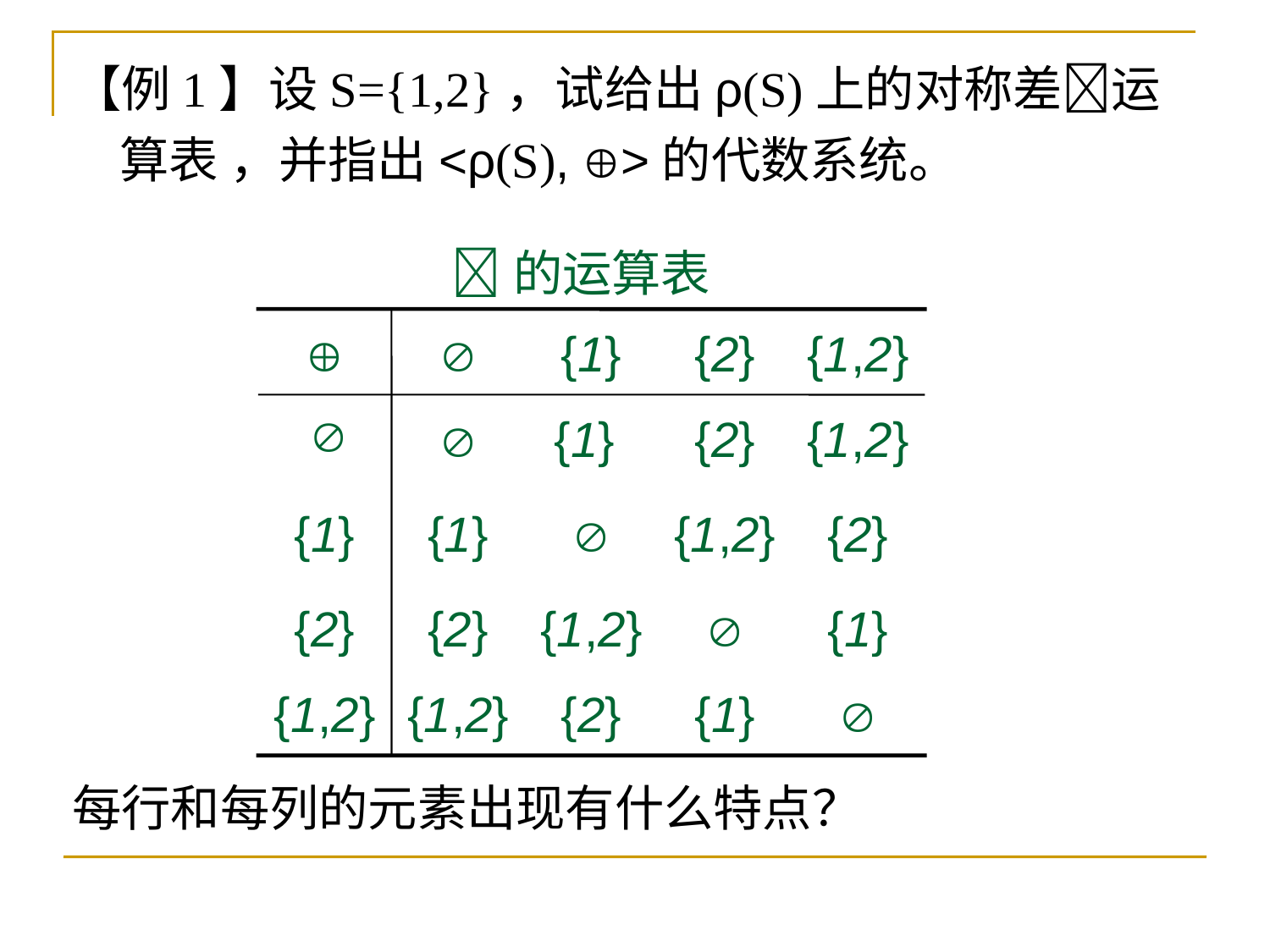

【例1】设S={1,2}，试给出ρ(S)上的对称差⊕运算表 ，并指出<ρ(S), ⊕>的代数系统。

每行和每列的元素出现有什么特点？

 ⊕的运算表
⊕

∅

{1}
{2}
{1,2}

 ∅

∅
{1}
{2}
{1,2}

{1}

{1}
∅
{1,2}
{2}

{2}

{2}
{1,2}
∅
{1}

{1,2}

{1,2}
{2}
{1}
∅